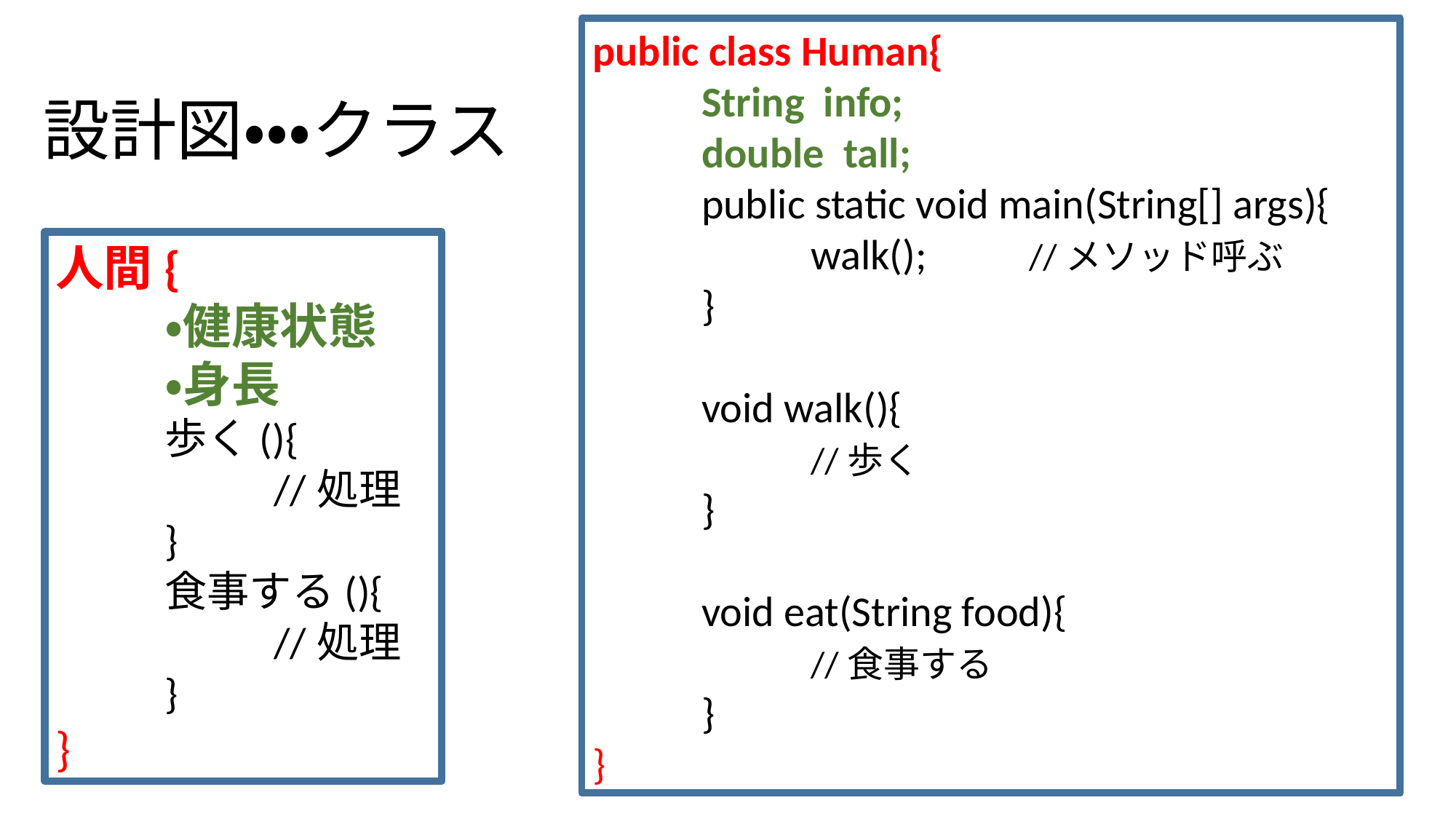

public class Human{
	String  info;
	double  tall;
	public static void main(String[] args){
		walk();	//メソッド呼ぶ
	}

	void walk(){
		//歩く
	}

	void eat(String food){
		//食事する
	}
}
# 設計図・・・クラス
人間{
	・健康状態
	・身長
	歩く(){
		//処理
	}
	食事する(){
		//処理
	}
}